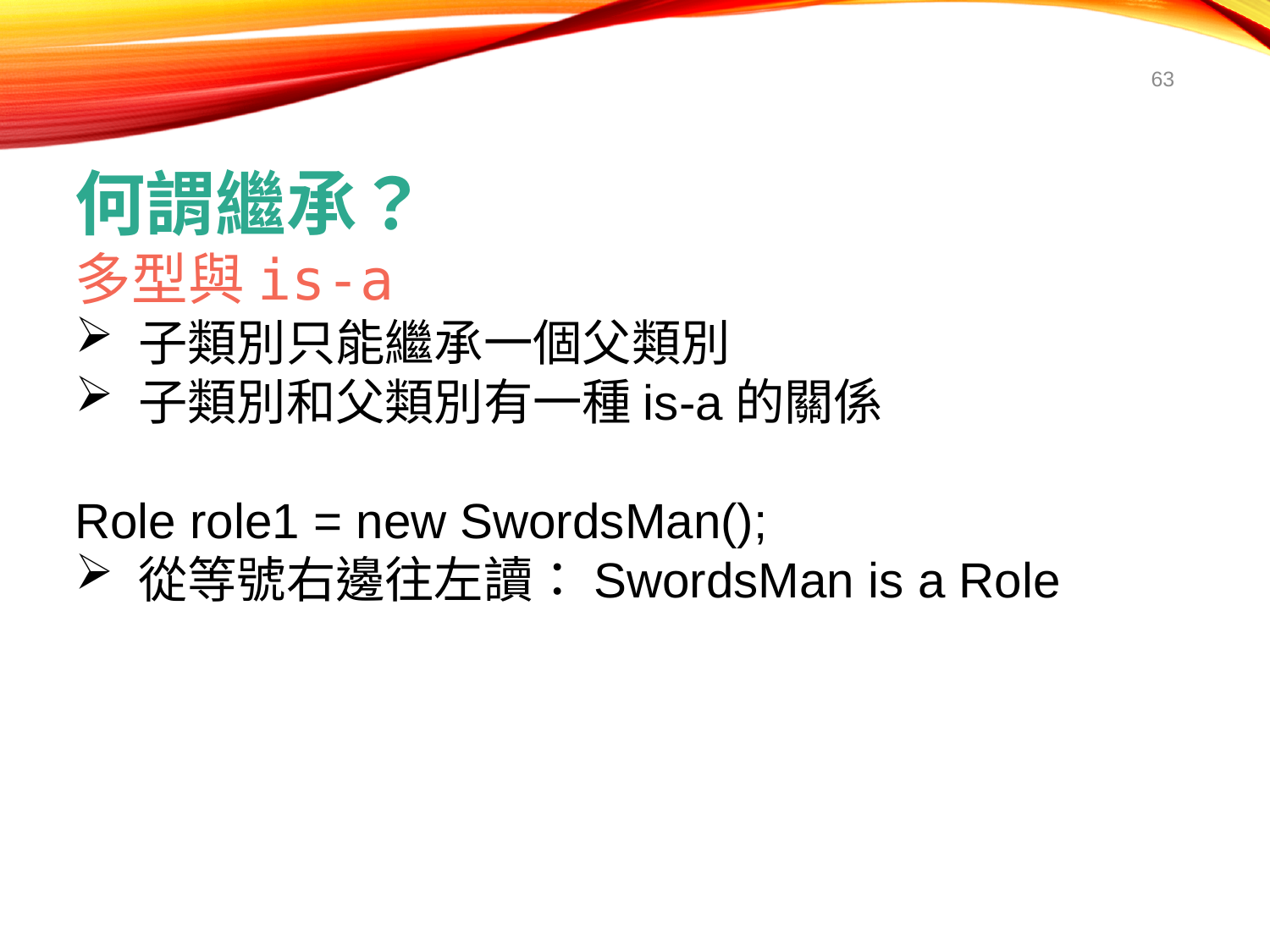

63
何謂繼承？
多型與is-a
子類別只能繼承一個父類別
子類別和父類別有一種is-a的關係

Role role1 = new SwordsMan();
從等號右邊往左讀：SwordsMan is a Role